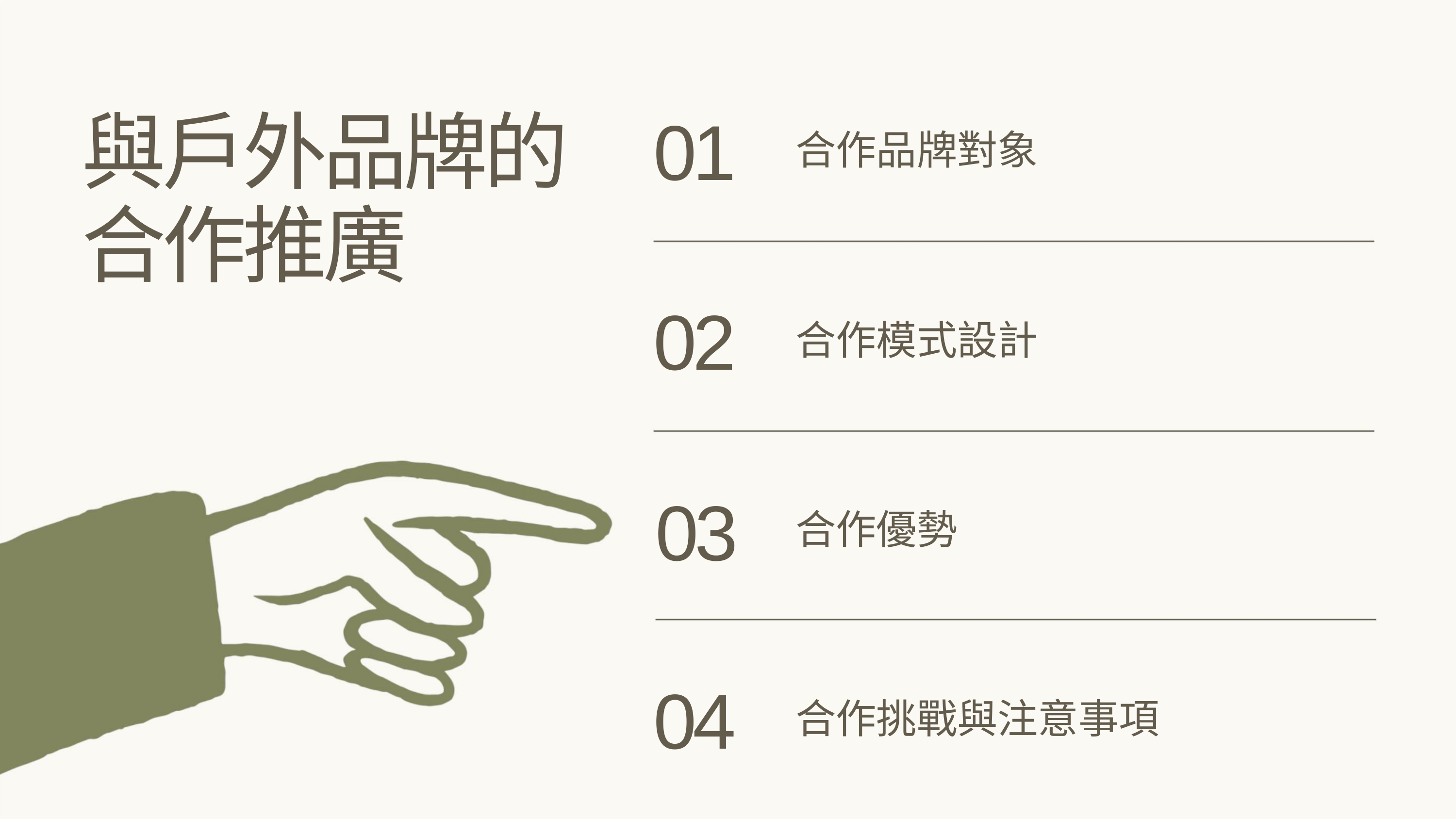

與戶外品牌的
合作推廣
01
02
03
04
合作品牌對象
合作模式設計
合作優勢
合作挑戰與注意事項